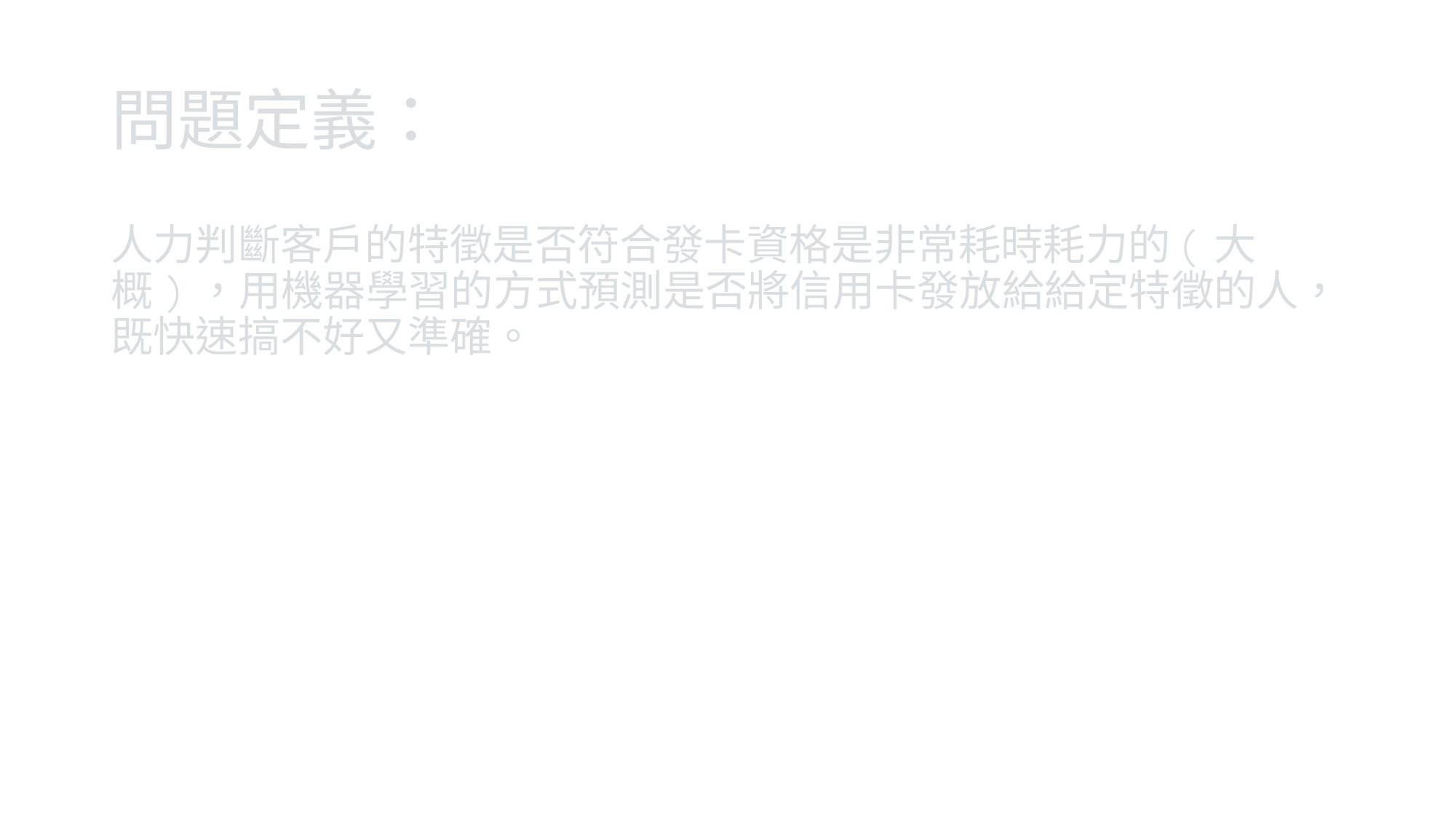

# 問題定義：
人力判斷客戶的特徵是否符合發卡資格是非常耗時耗力的(大概)，用機器學習的方式預測是否將信用卡發放給給定特徵的人，既快速搞不好又準確。